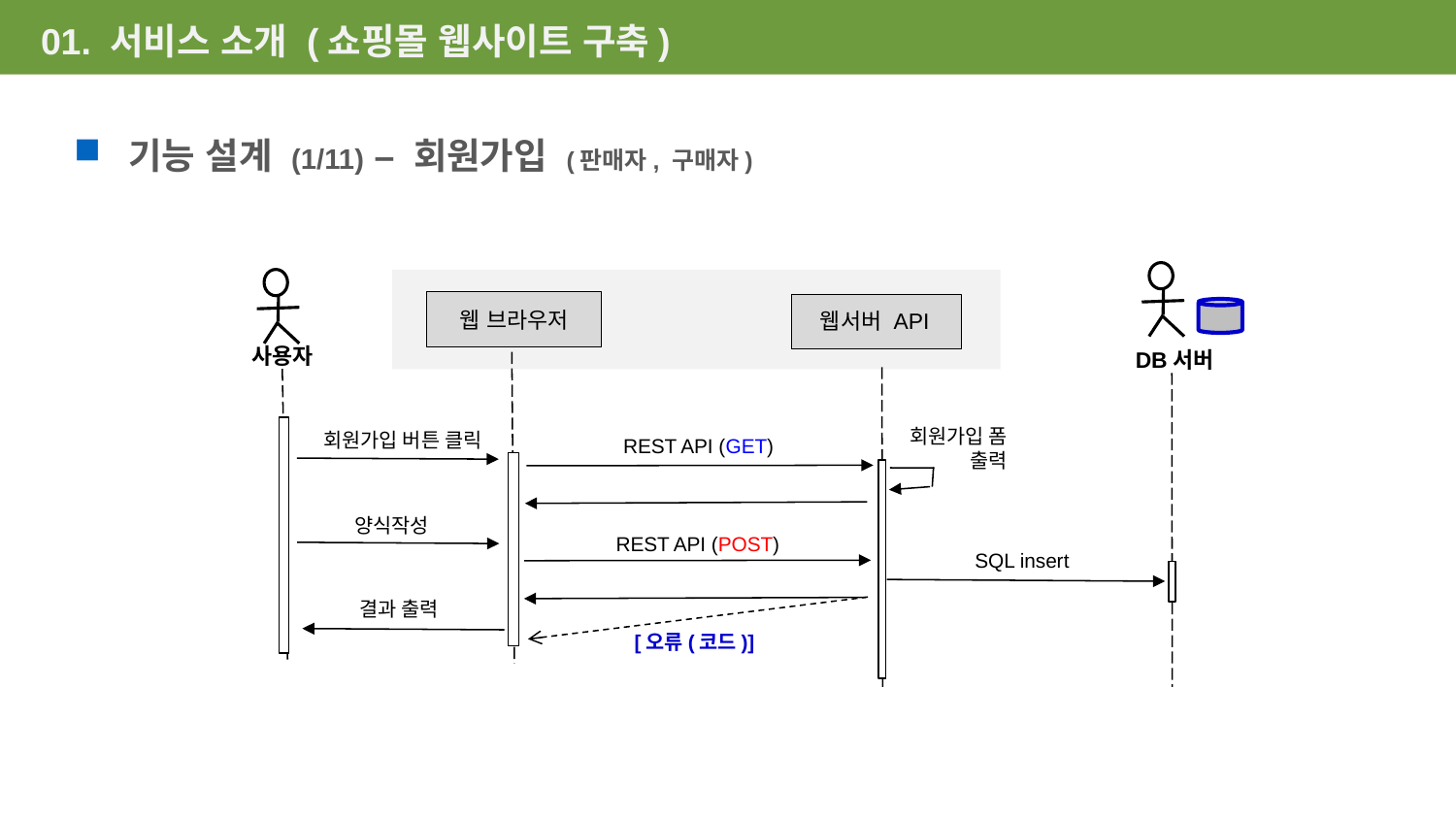

01. 서비스 소개 (쇼핑몰 웹사이트 구축)
기능 설계 (1/11) – 회원가입 (판매자, 구매자)

웹 브라우저
웹서버 API
사용자
DB서버
회원가입 폼
출력

회원가입 버튼 클릭
REST API (GET)

양식작성
REST API (POST)
 SQL insert

결과 출력
[오류(코드)]